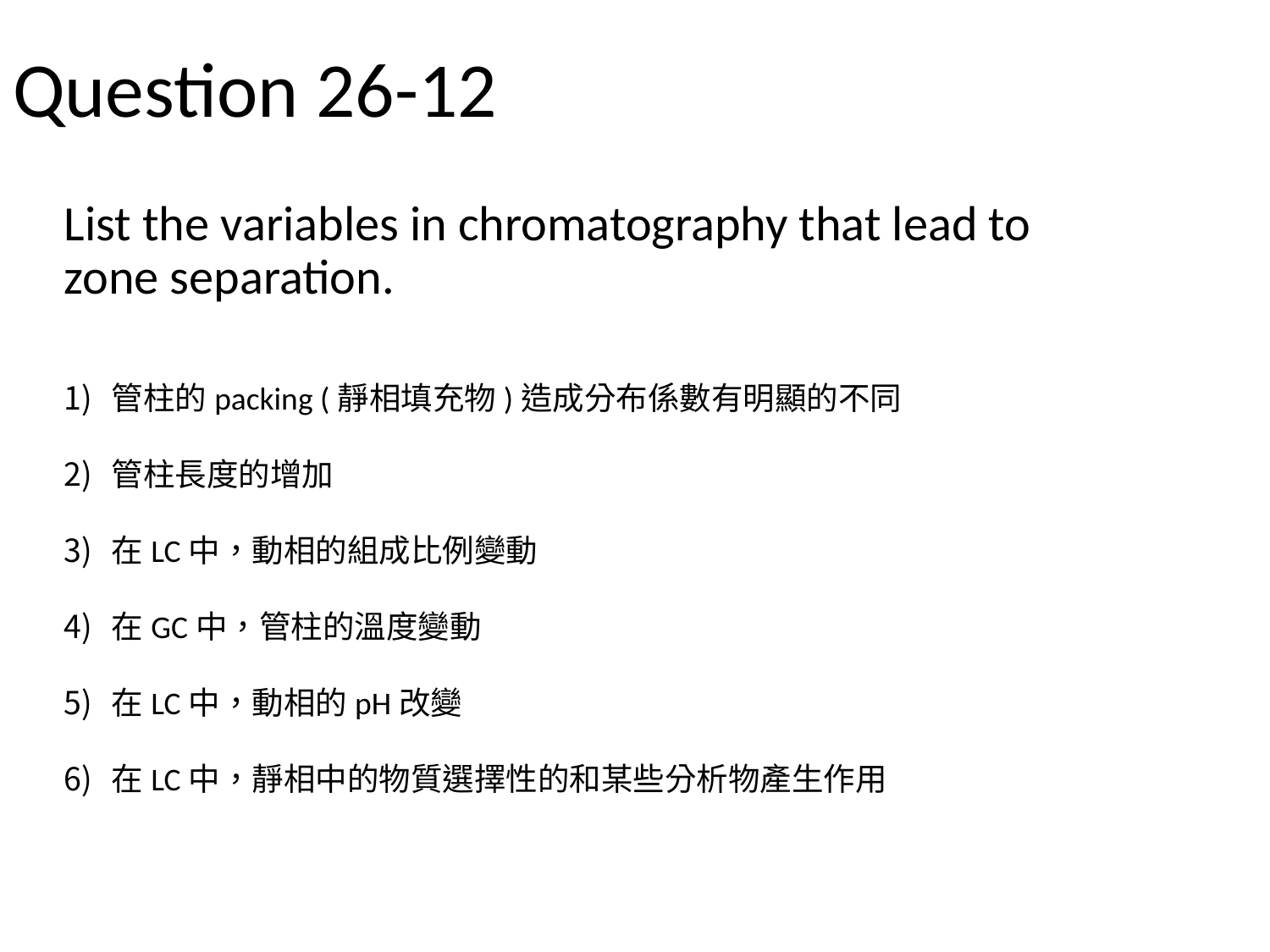

# Question 26-12
List the variables in chromatography that lead to zone separation.
管柱的packing (靜相填充物)造成分布係數有明顯的不同

管柱長度的增加

在LC中，動相的組成比例變動

在GC中，管柱的溫度變動

在LC中，動相的pH改變

在LC中，靜相中的物質選擇性的和某些分析物產生作用